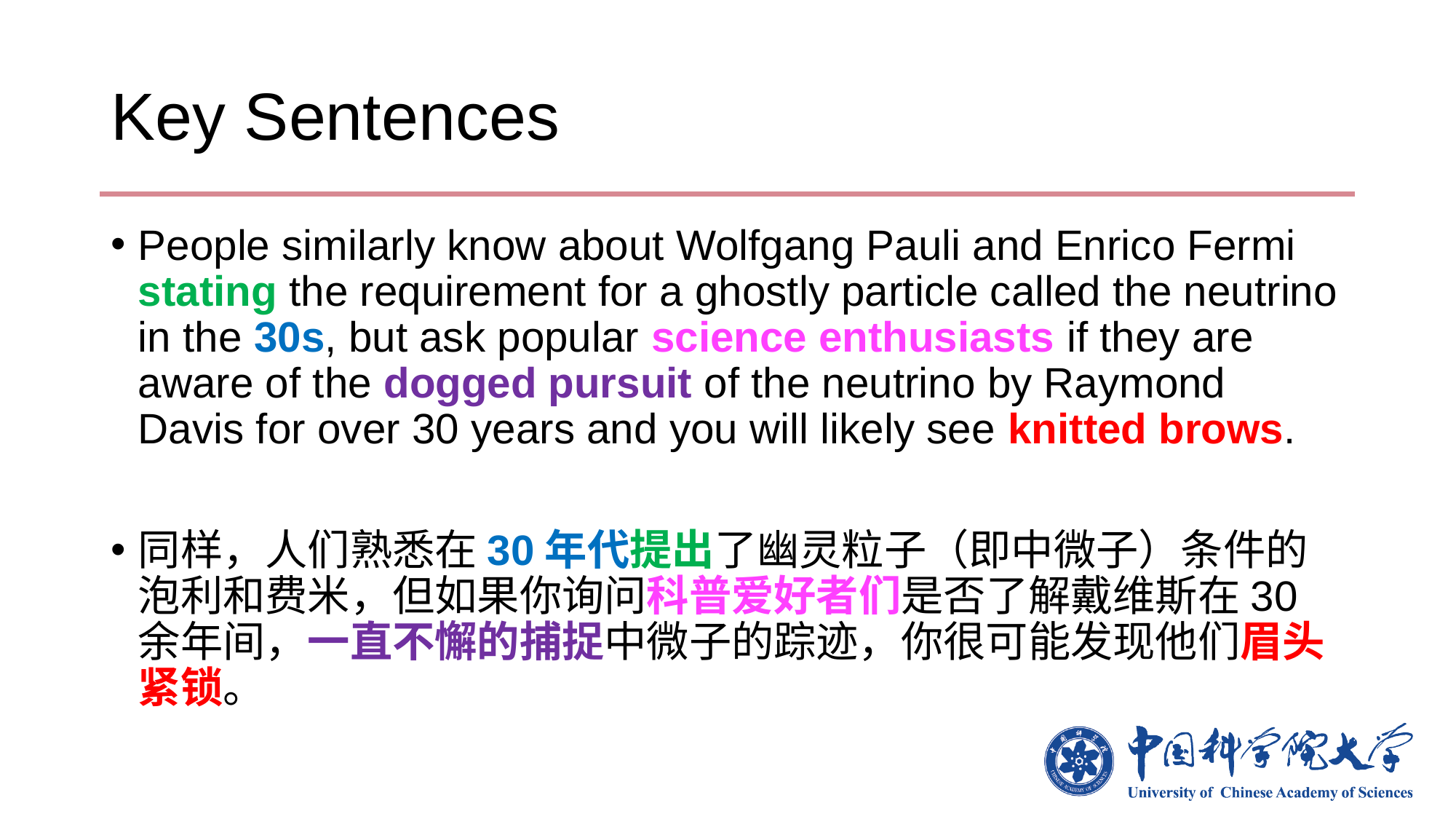

# Key Sentences
People similarly know about Wolfgang Pauli and Enrico Fermi stating the requirement for a ghostly particle called the neutrino in the 30s, but ask popular science enthusiasts if they are aware of the dogged pursuit of the neutrino by Raymond Davis for over 30 years and you will likely see knitted brows.

同样，人们熟悉在30年代提出了幽灵粒子（即中微子）条件的泡利和费米，但如果你询问科普爱好者们是否了解戴维斯在30余年间，一直不懈的捕捉中微子的踪迹，你很可能发现他们眉头紧锁。